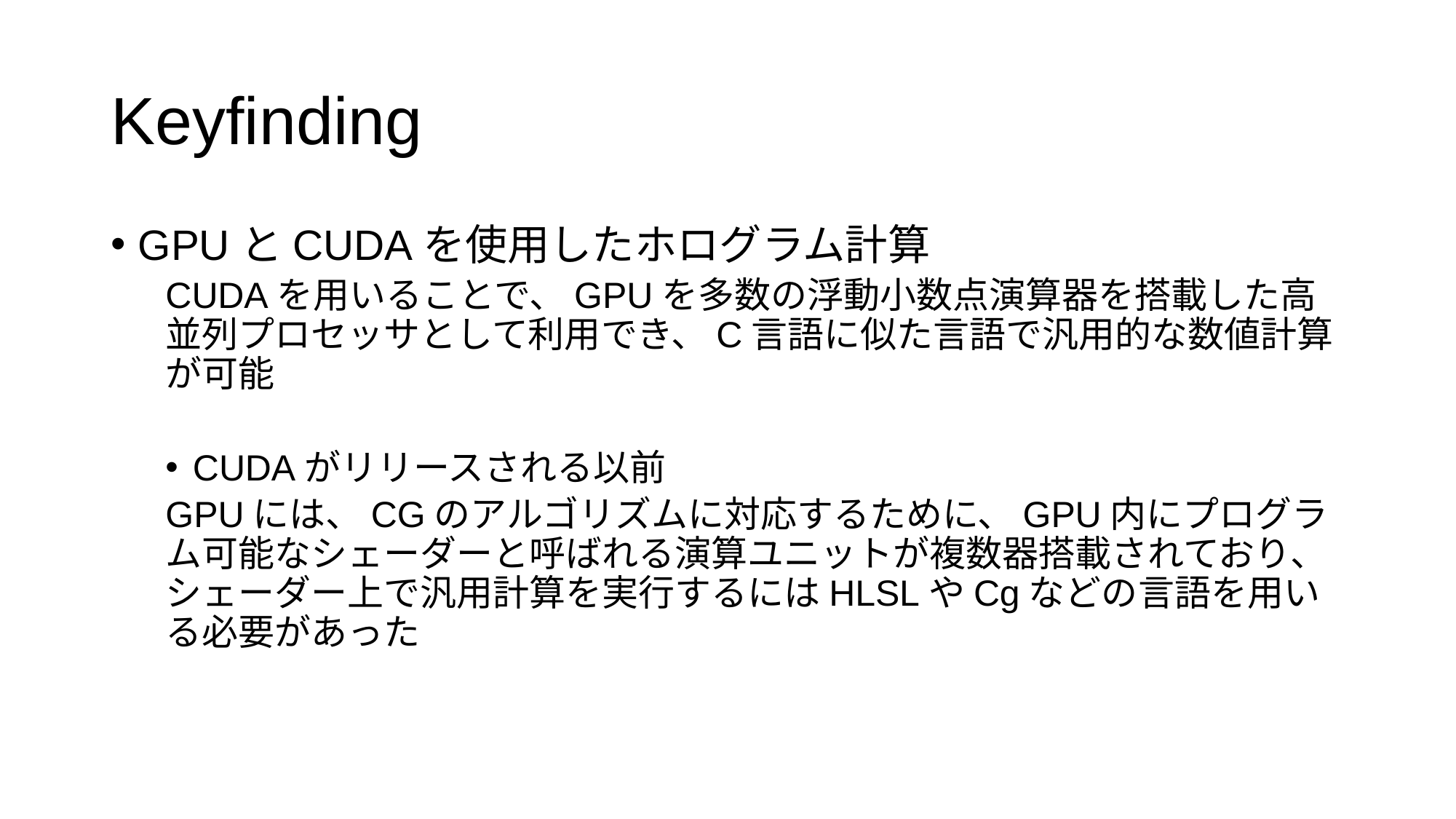

# Keyfinding
GPUとCUDAを使用したホログラム計算
CUDAを用いることで、GPUを多数の浮動小数点演算器を搭載した高並列プロセッサとして利用でき、C言語に似た言語で汎用的な数値計算が可能

CUDAがリリースされる以前
GPUには、CGのアルゴリズムに対応するために、GPU内にプログラム可能なシェーダーと呼ばれる演算ユニットが複数器搭載されており、シェーダー上で汎用計算を実行するにはHLSLやCgなどの言語を用いる必要があった